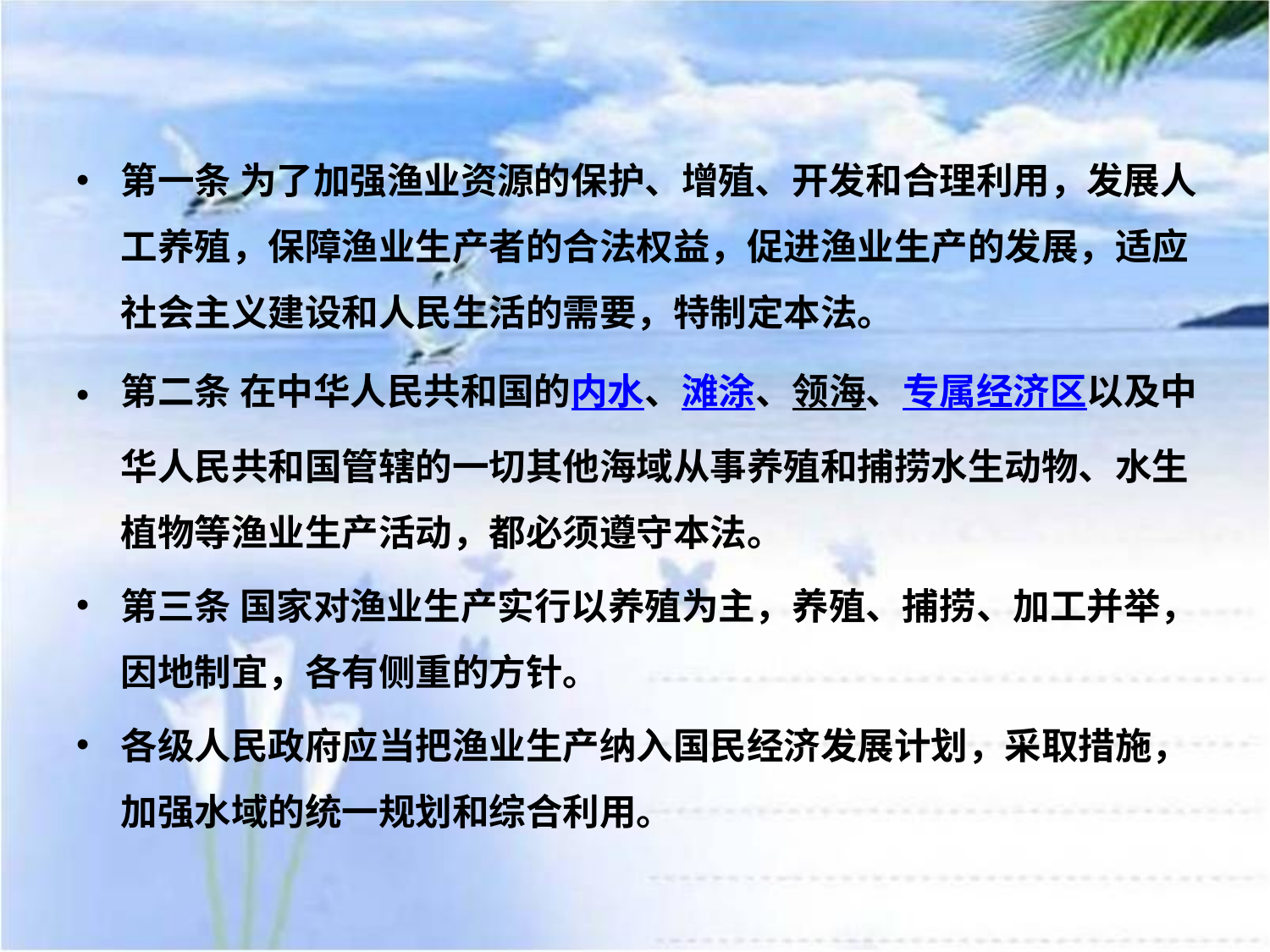

#
第一条 为了加强渔业资源的保护、增殖、开发和合理利用，发展人工养殖，保障渔业生产者的合法权益，促进渔业生产的发展，适应社会主义建设和人民生活的需要，特制定本法。
第二条 在中华人民共和国的内水、滩涂、领海、专属经济区以及中华人民共和国管辖的一切其他海域从事养殖和捕捞水生动物、水生植物等渔业生产活动，都必须遵守本法。
第三条 国家对渔业生产实行以养殖为主，养殖、捕捞、加工并举，因地制宜，各有侧重的方针。
各级人民政府应当把渔业生产纳入国民经济发展计划，采取措施，加强水域的统一规划和综合利用。